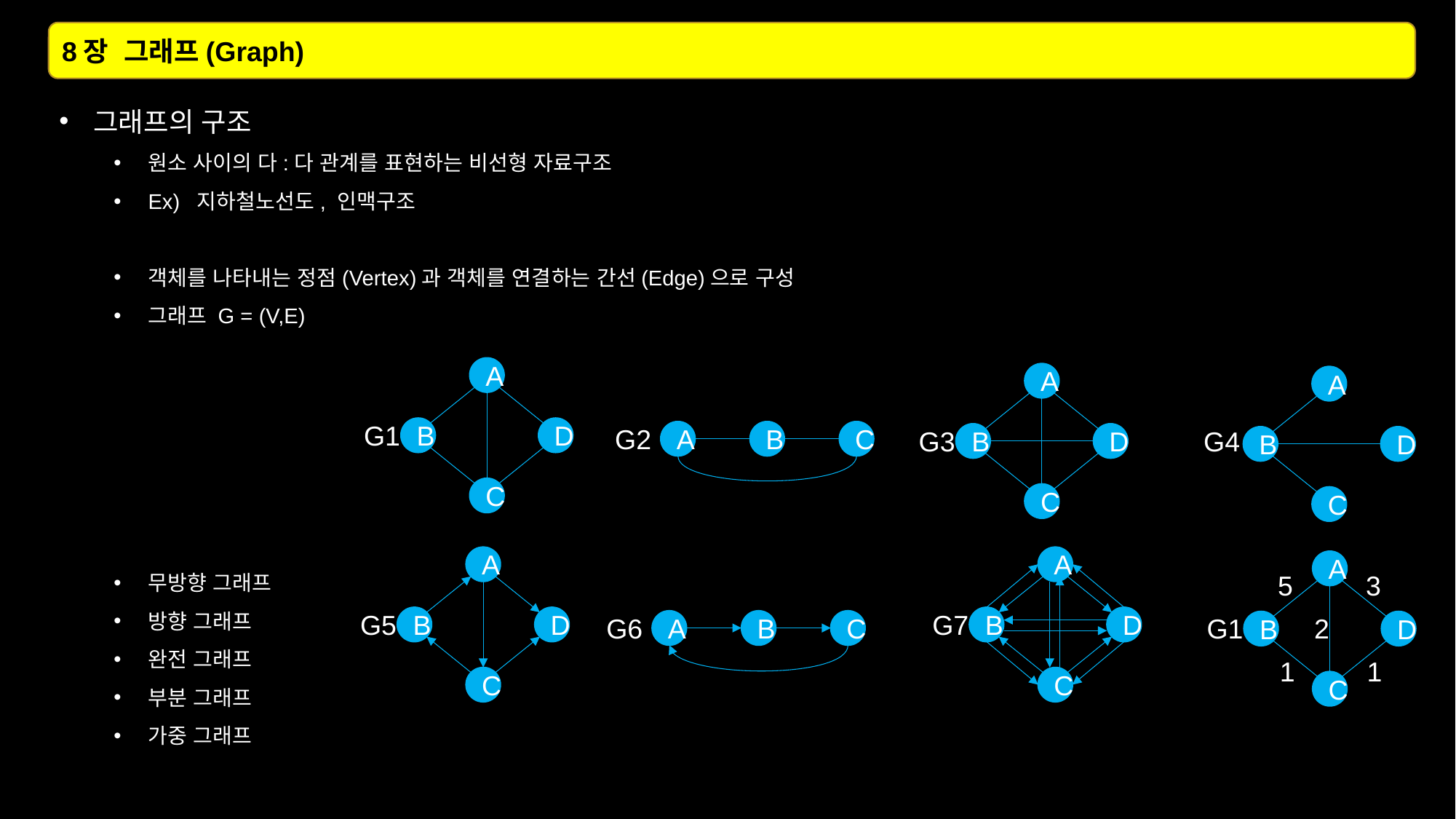

8장  그래프(Graph)
그래프의 구조
원소 사이의 다:다 관계를 표현하는 비선형 자료구조
Ex)  지하철노선도, 인맥구조

객체를 나타내는 정점(Vertex)과 객체를 연결하는 간선(Edge)으로 구성
그래프 G = (V,E)

무방향 그래프
방향 그래프
완전 그래프
부분 그래프
가중 그래프

A
A
A
G1
G2
B
D
G3
G4
A
B
C
B
D
B
D
C
C
C
A
A
A
3
5
G5
G7
G6
2
G1
B
D
B
D
A
B
C
B
D
1
1
C
C
C